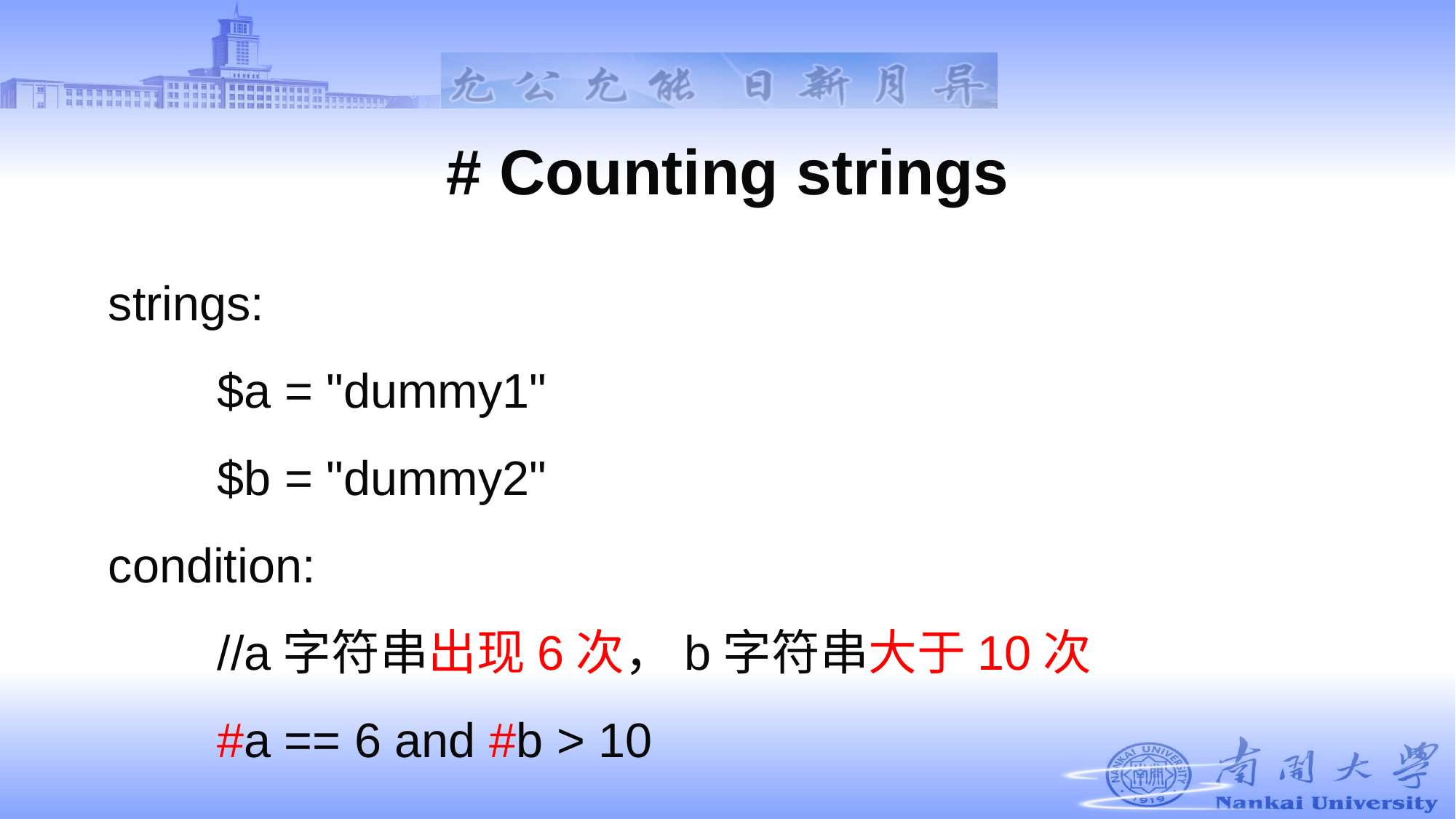

# # Counting strings
strings:
	$a = "dummy1"
	$b = "dummy2"
condition:
	//a字符串出现6次，b字符串大于10次
	#a == 6 and #b > 10